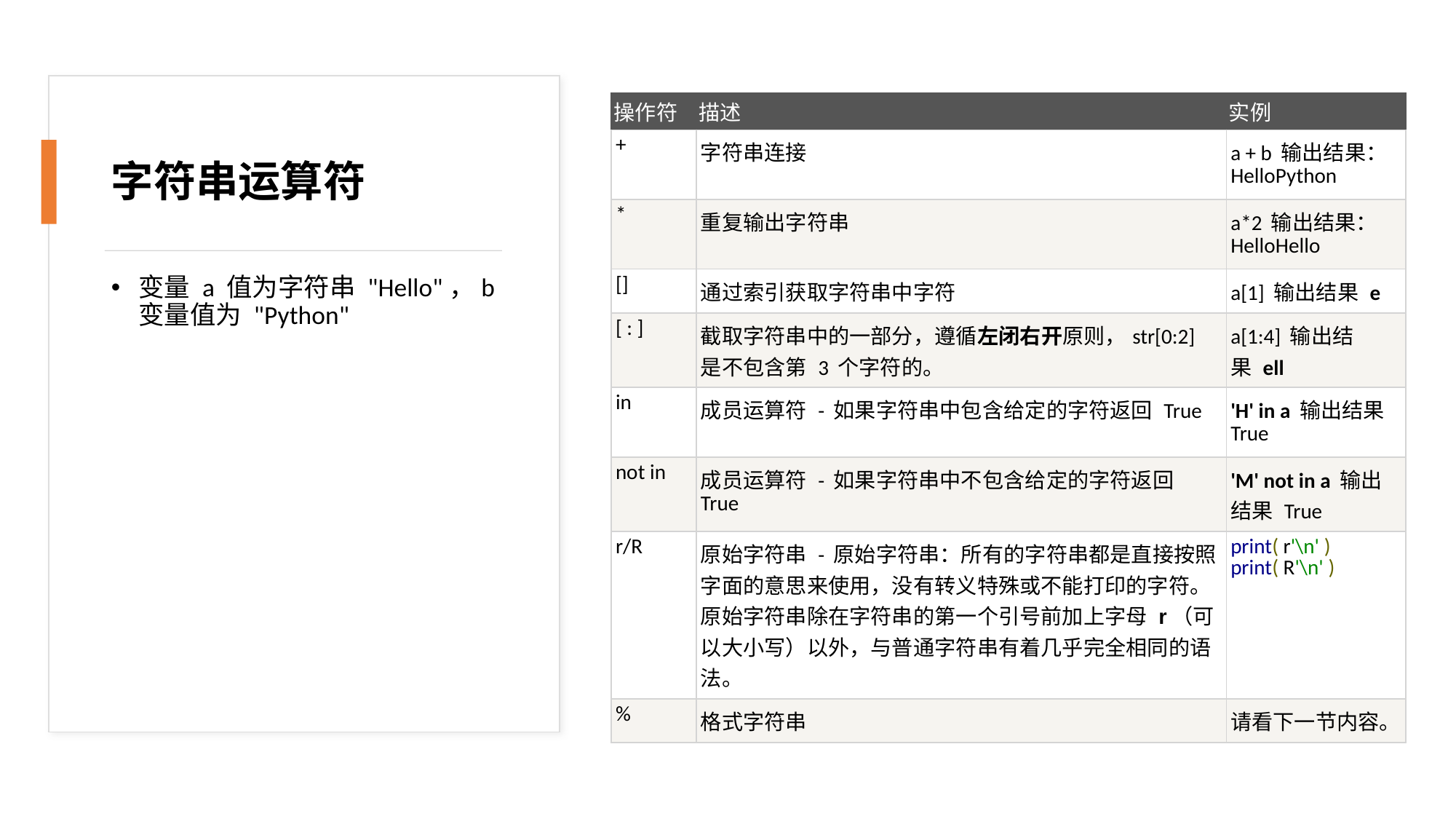

| 操作符 | 描述 | 实例 |
| --- | --- | --- |
| + | 字符串连接 | a + b 输出结果： HelloPython |
| \* | 重复输出字符串 | a\*2 输出结果：HelloHello |
| [] | 通过索引获取字符串中字符 | a[1] 输出结果 e |
| [ : ] | 截取字符串中的一部分，遵循左闭右开原则，str[0:2] 是不包含第 3 个字符的。 | a[1:4] 输出结果 ell |
| in | 成员运算符 - 如果字符串中包含给定的字符返回 True | 'H' in a 输出结果 True |
| not in | 成员运算符 - 如果字符串中不包含给定的字符返回 True | 'M' not in a 输出结果 True |
| r/R | 原始字符串 - 原始字符串：所有的字符串都是直接按照字面的意思来使用，没有转义特殊或不能打印的字符。 原始字符串除在字符串的第一个引号前加上字母 r（可以大小写）以外，与普通字符串有着几乎完全相同的语法。 | print( r'\n' ) print( R'\n' ) |
| % | 格式字符串 | 请看下一节内容。 |
# 字符串运算符

变量 a 值为字符串 "Hello"，b 变量值为 "Python"